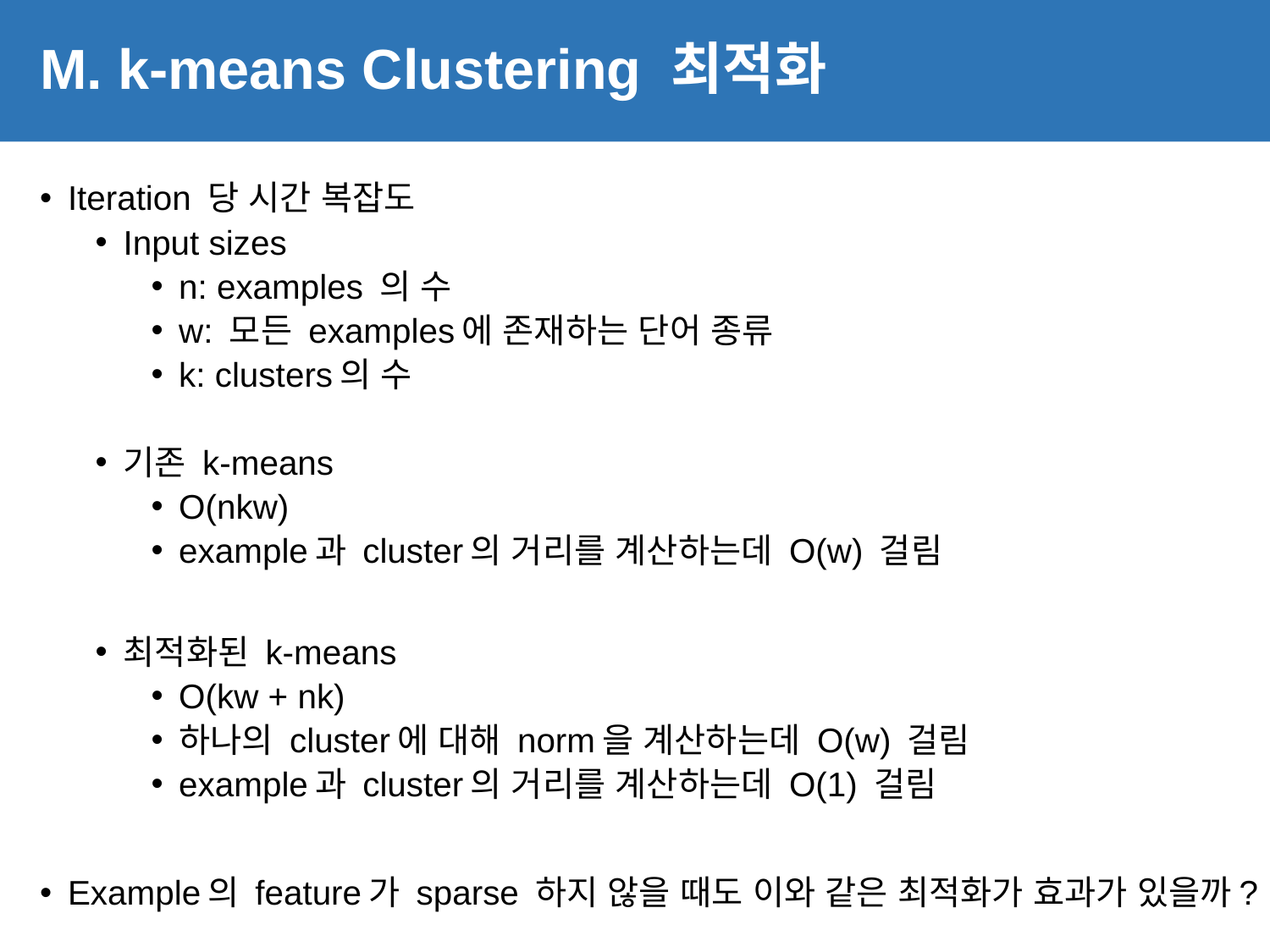

# M. k-means Clustering 최적화
39
Iteration 당 시간 복잡도
Input sizes
n: examples 의 수
w: 모든 examples에 존재하는 단어 종류
k: clusters의 수

기존 k-means
O(nkw)
example과 cluster의 거리를 계산하는데 O(w) 걸림

최적화된 k-means
O(kw + nk)
하나의 cluster에 대해 norm을 계산하는데 O(w) 걸림
example과 cluster의 거리를 계산하는데 O(1) 걸림

Example의 feature가 sparse 하지 않을 때도 이와 같은 최적화가 효과가 있을까?